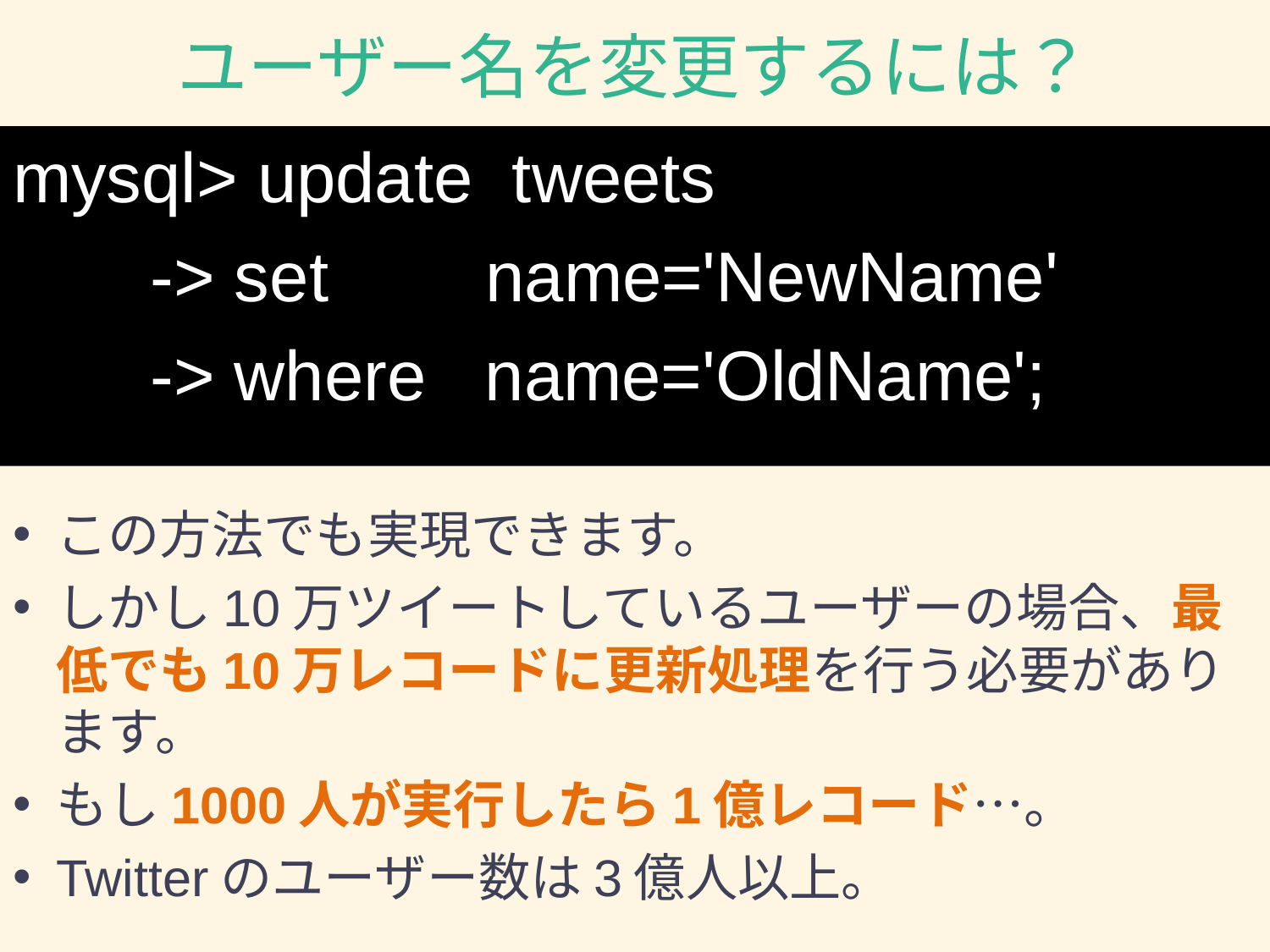

# ユーザー名を変更するには？
mysql> update  tweets
       -> set        name='NewName'
       -> where   name='OldName';

この方法でも実現できます。
しかし10万ツイートしているユーザーの場合、最低でも10万レコードに更新処理を行う必要があります。
もし1000人が実行したら1億レコード…。
Twitterのユーザー数は3億人以上。